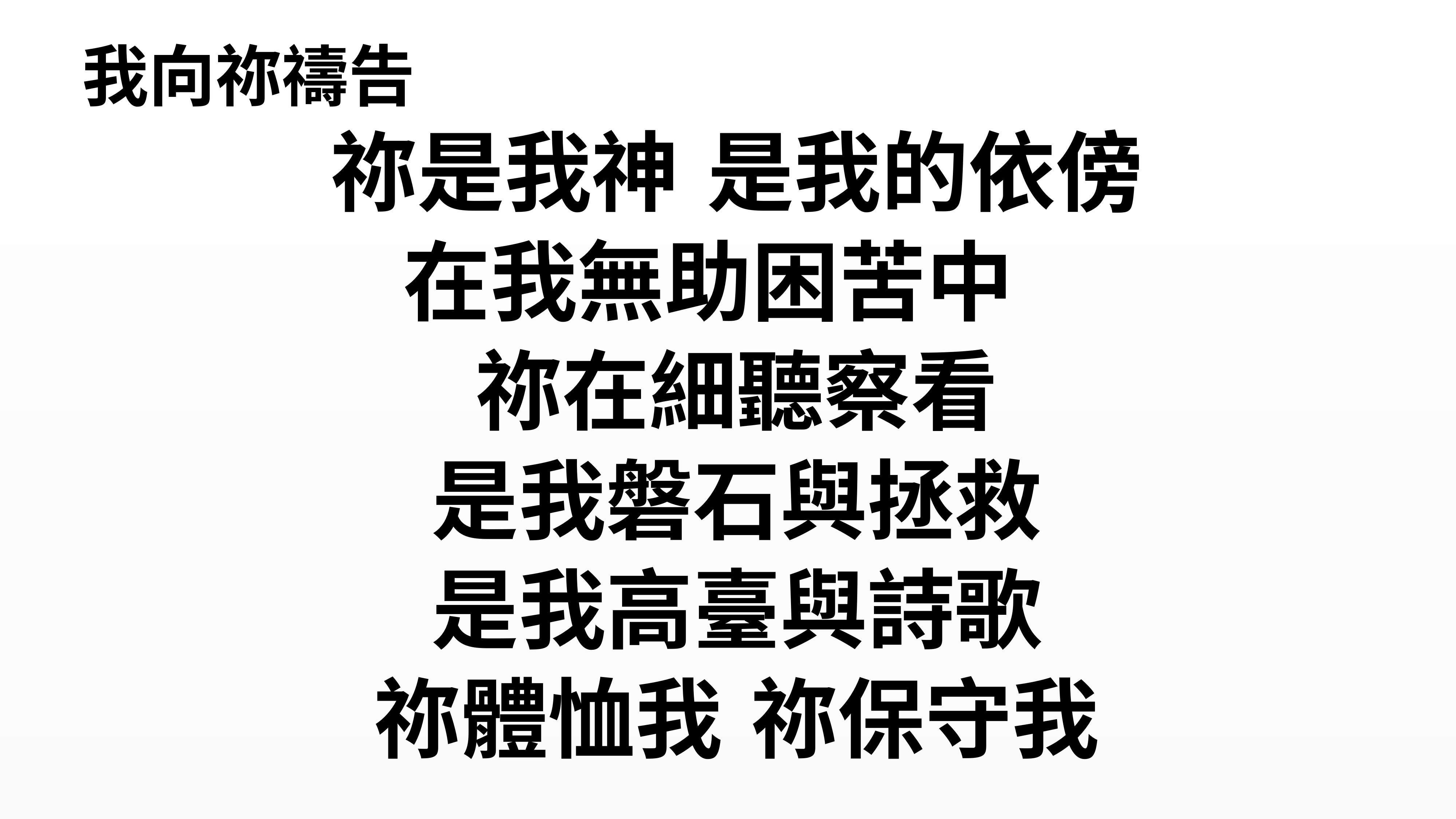

# 我向祢禱告
祢是我神 是我的依傍
在我無助困苦中
祢在細聽察看
是我磐石與拯救
是我高臺與詩歌
祢體恤我 祢保守我